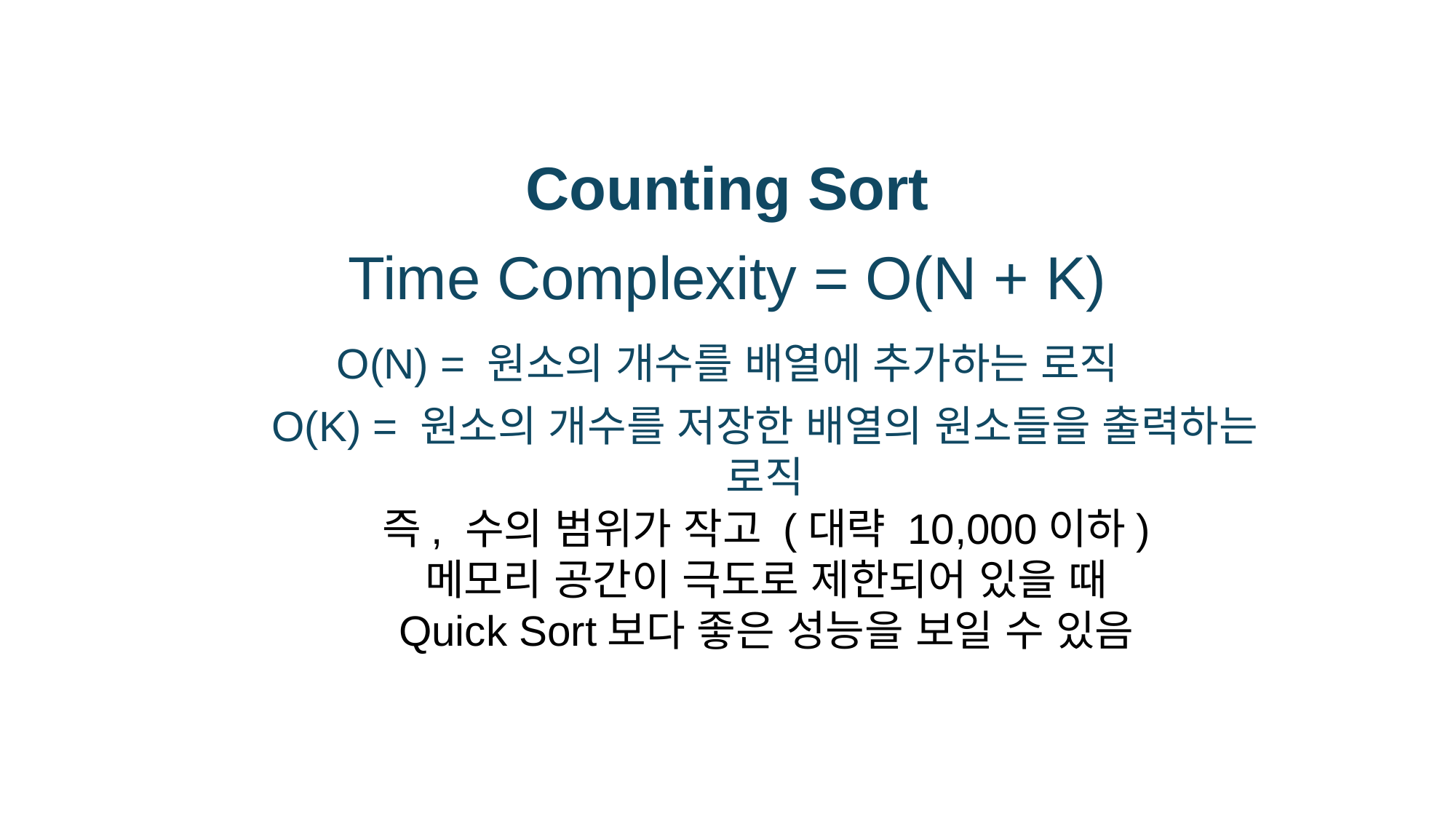

Counting Sort
Time Complexity = O(N + K)
O(N) = 원소의 개수를 배열에 추가하는 로직
O(K) = 원소의 개수를 저장한 배열의 원소들을 출력하는 로직
즉, 수의 범위가 작고 (대략 10,000이하) 메모리 공간이 극도로 제한되어 있을 때 Quick Sort보다 좋은 성능을 보일 수 있음